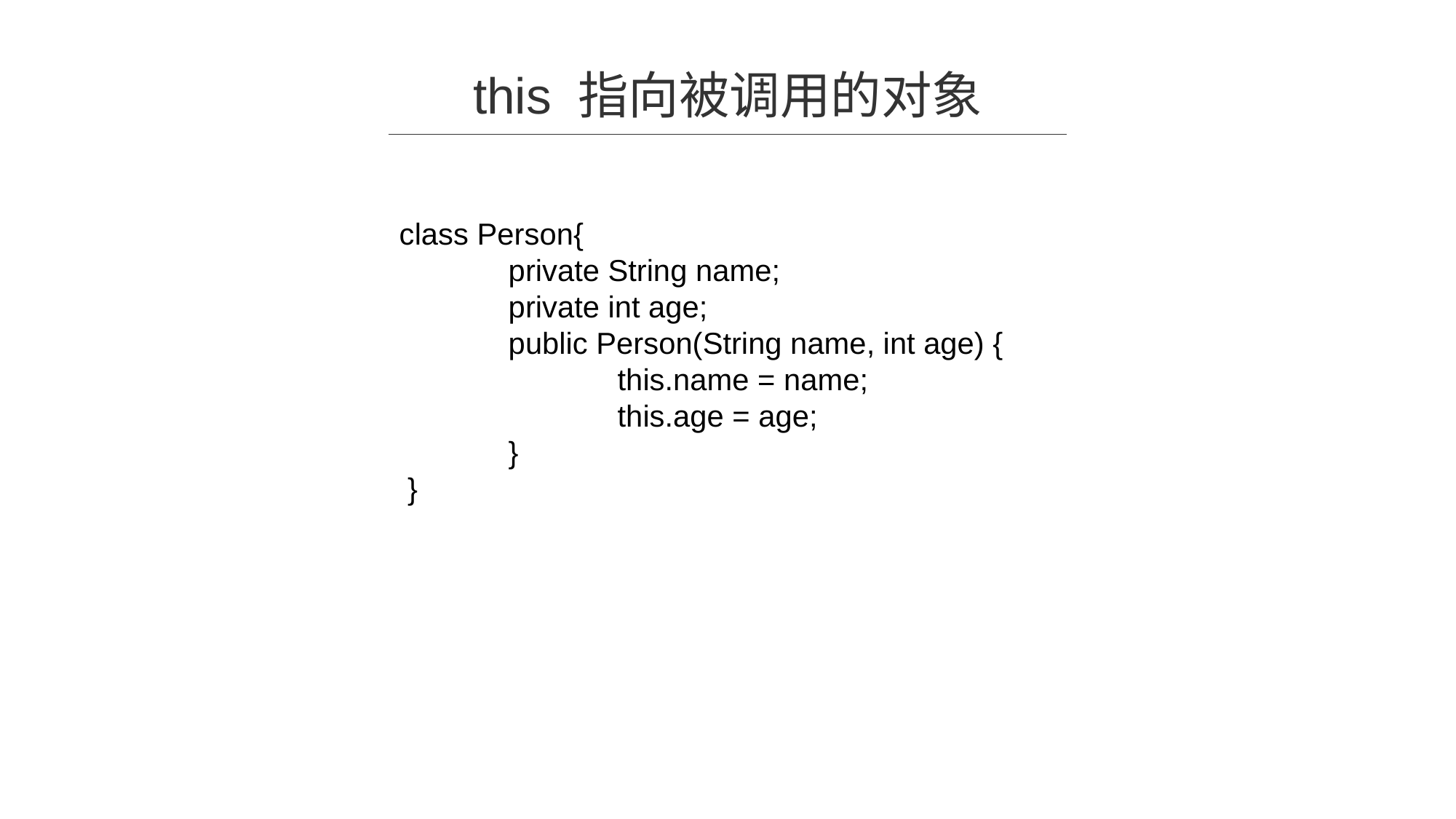

this 指向被调用的对象
class Person{
	private String name;
	private int age;
	public Person(String name, int age) {
		this.name = name;
		this.age = age;
	}
 }